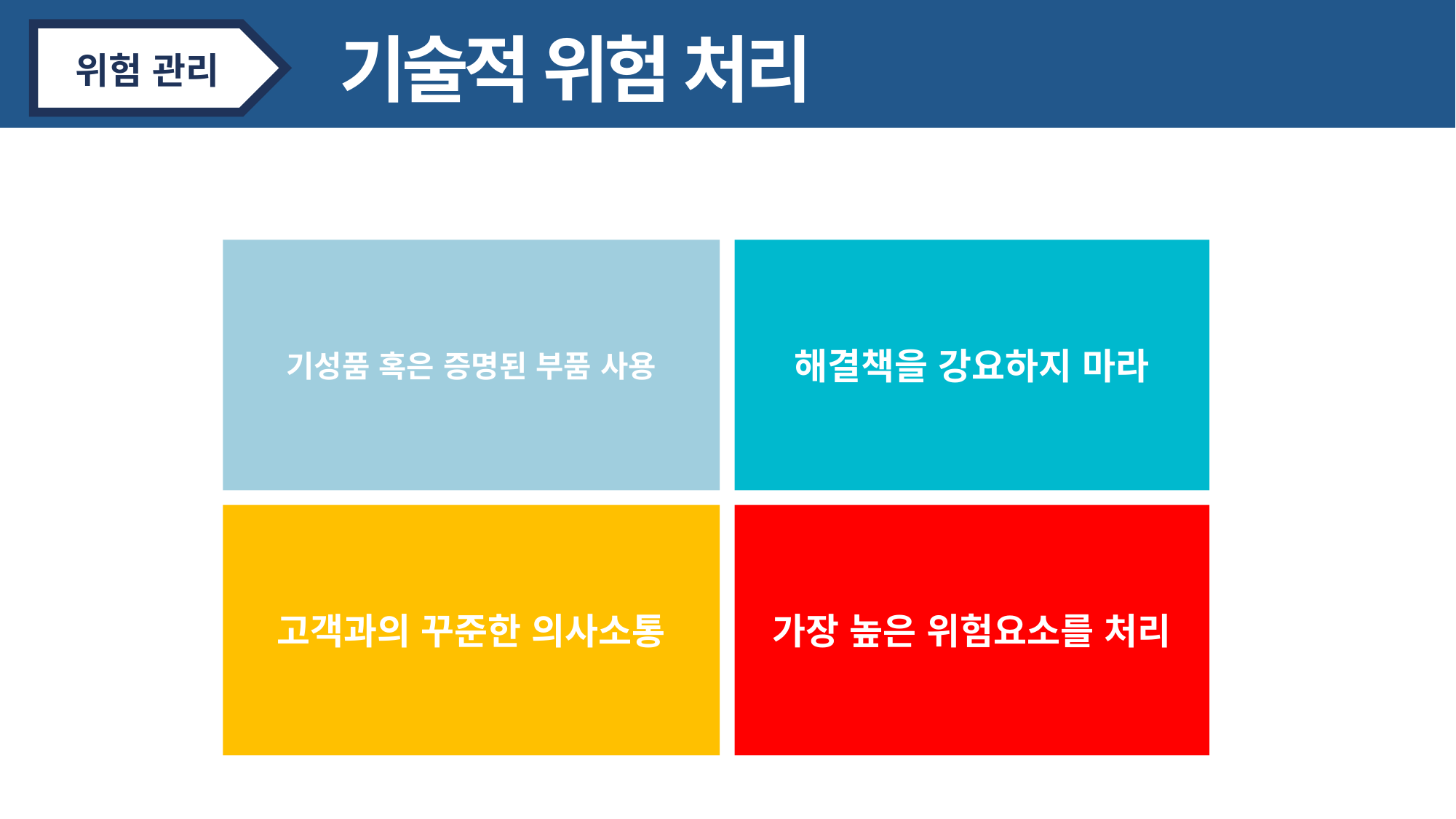

기술적 위험 처리

위험 관리
기성품 혹은 증명된 부품 사용
해결책을 강요하지 마라
고객과의 꾸준한 의사소통
가장 높은 위험요소를 처리